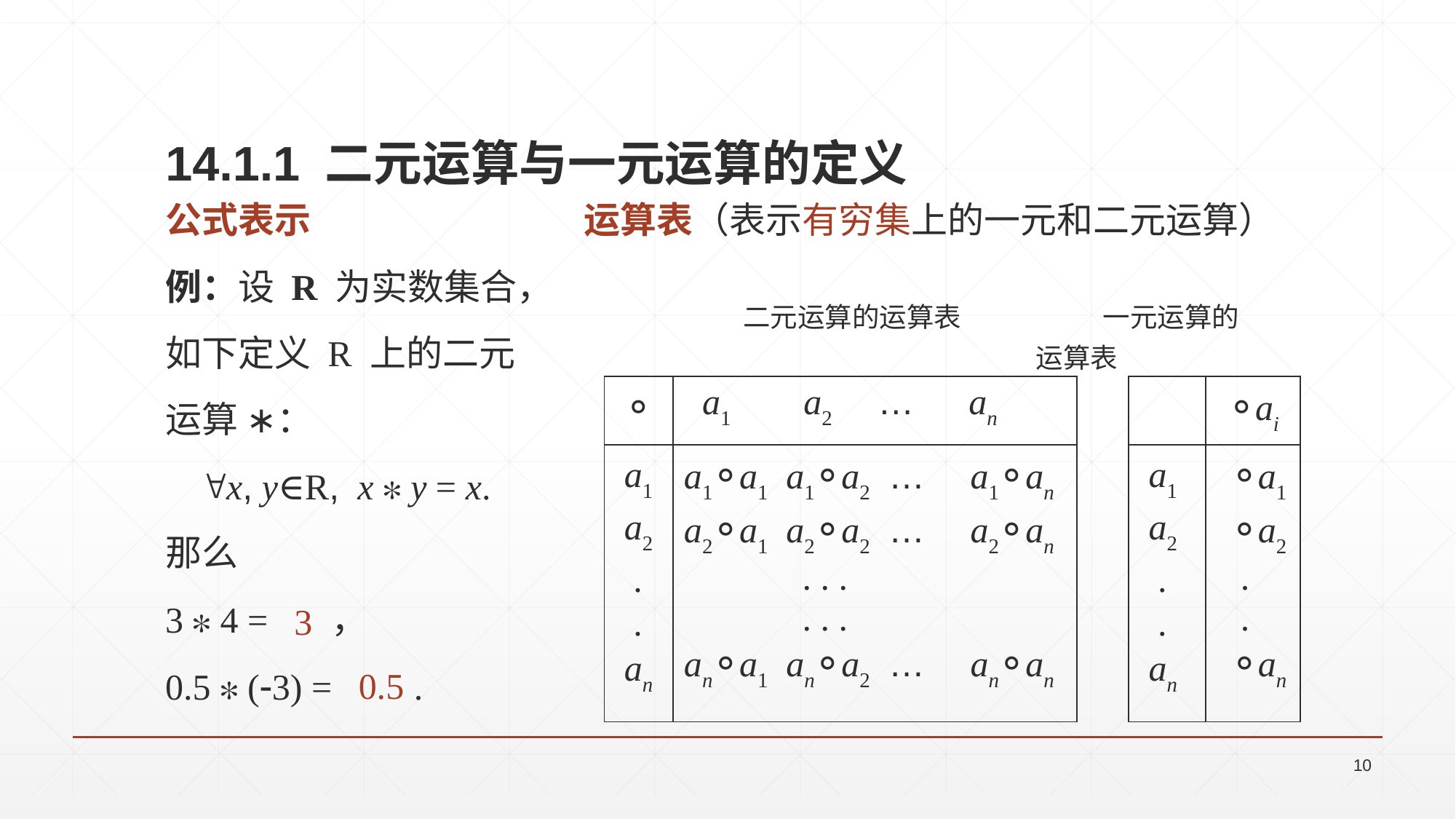

# 14.1.1 二元运算与一元运算的定义
公式表示
例：设 R 为实数集合，
如下定义 R 上的二元
运算 ∗：
∀x, y∈R,  x ∗ y = x.
那么
3 ∗ 4 =      ，
0.5 ∗ (−3) =         .
运算表（表示有穷集上的一元和二元运算）
             二元运算的运算表                       一元运算的
                                                                        运算表
| ∘ | a1 a2 … an |  |  | ∘ai |
| --- | --- | --- | --- | --- |
| a1 a2 . . an | a1∘a1 a1∘a2 … a1∘an a2∘a1 a2∘a2 … a2∘an . . . . . . an∘a1 an∘a2 … an∘an |  | a1 a2 . . an | ∘a1 ∘a2 . . ∘an |
3
0.5
10